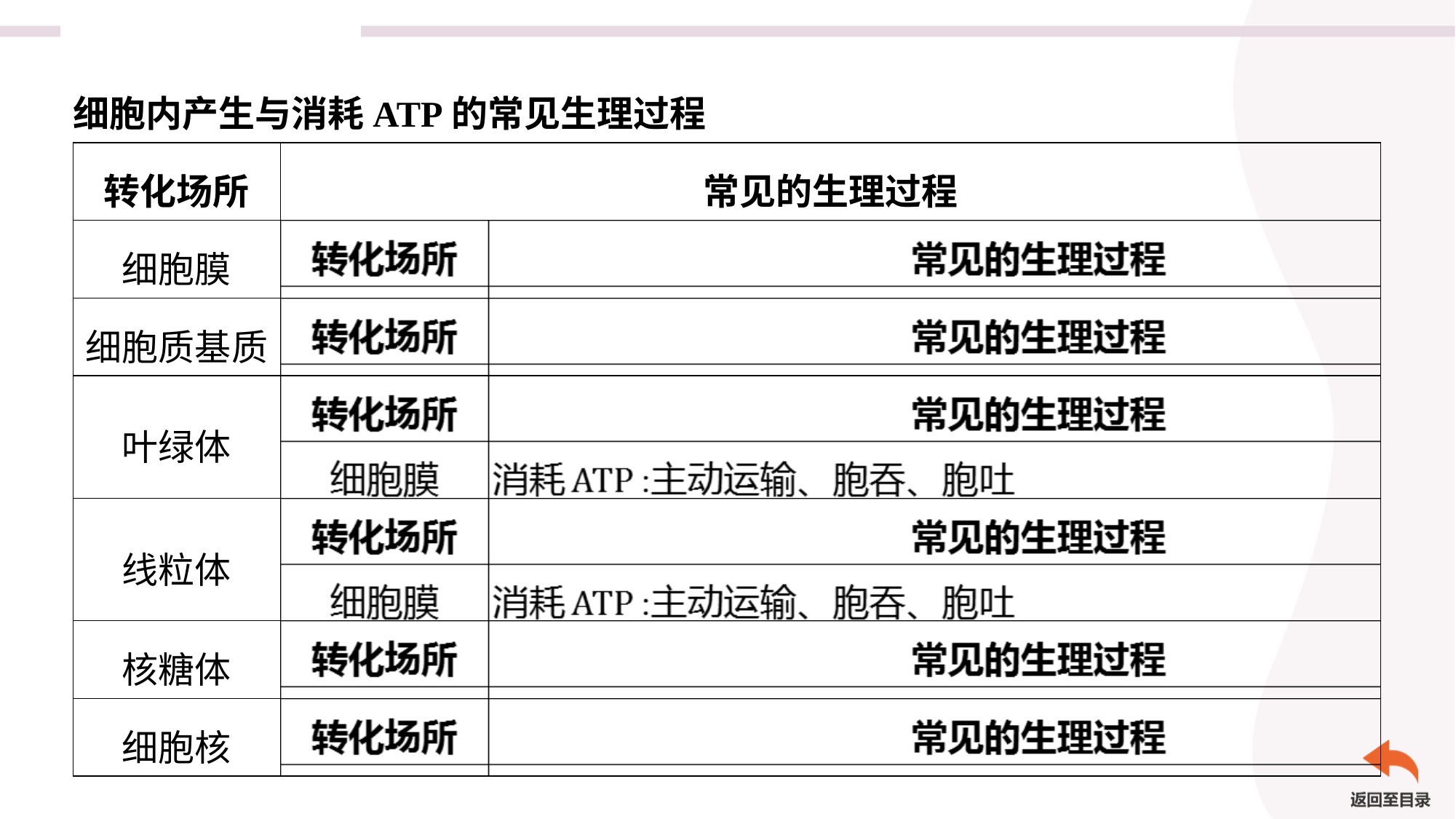

细胞内产生与消耗ATP的常见生理过程
| 转化场所 | 常见的生理过程 |
| --- | --- |
| 细胞膜 |  |
| 细胞质基质 |  |
| 叶绿体 |  |
| 线粒体 |  |
| 核糖体 |  |
| 细胞核 |  |